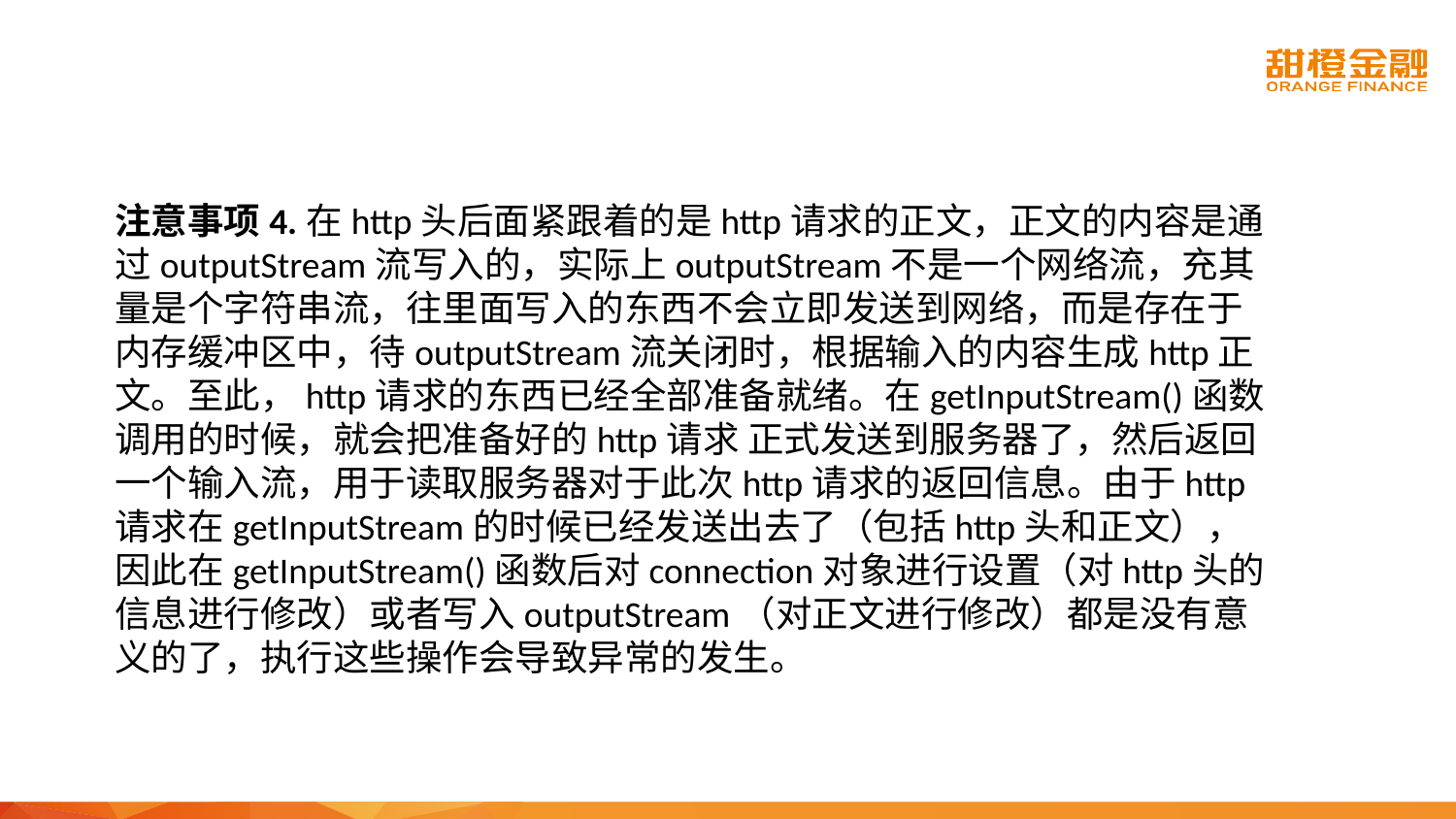

注意事项4.在http头后面紧跟着的是http请求的正文，正文的内容是通过outputStream流写入的，实际上outputStream不是一个网络流，充其量是个字符串流，往里面写入的东西不会立即发送到网络，而是存在于内存缓冲区中，待outputStream流关闭时，根据输入的内容生成http正文。至此，http请求的东西已经全部准备就绪。在getInputStream()函数调用的时候，就会把准备好的http请求 正式发送到服务器了，然后返回一个输入流，用于读取服务器对于此次http请求的返回信息。由于http请求在getInputStream的时候已经发送出去了（包括http头和正文），因此在getInputStream()函数后对connection对象进行设置（对http头的信息进行修改）或者写入outputStream（对正文进行修改）都是没有意义的了，执行这些操作会导致异常的发生。